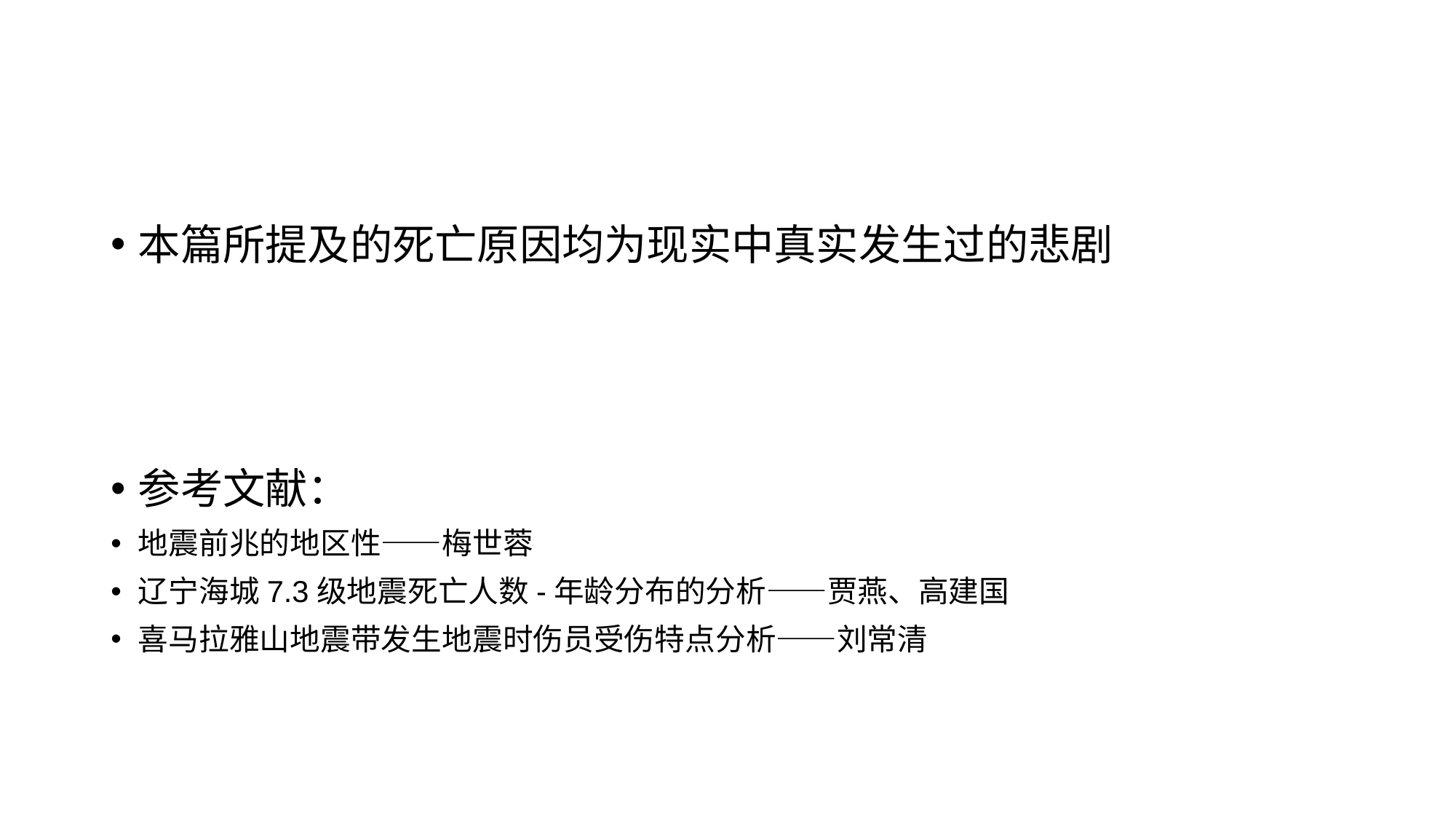

本篇所提及的死亡原因均为现实中真实发生过的悲剧

参考文献：
地震前兆的地区性——梅世蓉
辽宁海城7.3级地震死亡人数-年龄分布的分析——贾燕、高建国
喜马拉雅山地震带发生地震时伤员受伤特点分析——刘常清